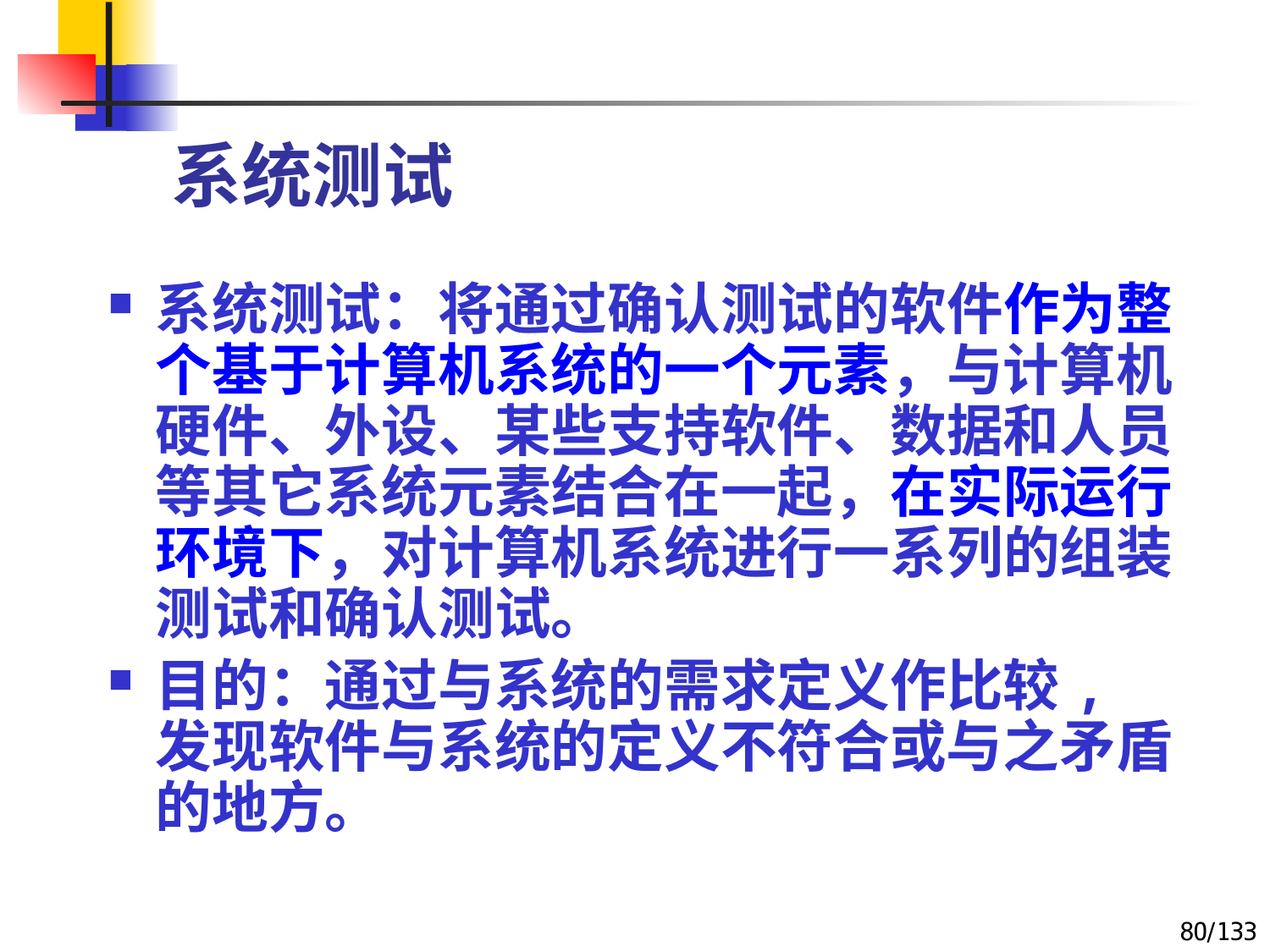

# 系统测试
系统测试：将通过确认测试的软件作为整个基于计算机系统的一个元素，与计算机硬件、外设、某些支持软件、数据和人员等其它系统元素结合在一起，在实际运行环境下，对计算机系统进行一系列的组装测试和确认测试。
目的：通过与系统的需求定义作比较,  发现软件与系统的定义不符合或与之矛盾的地方。

80/133